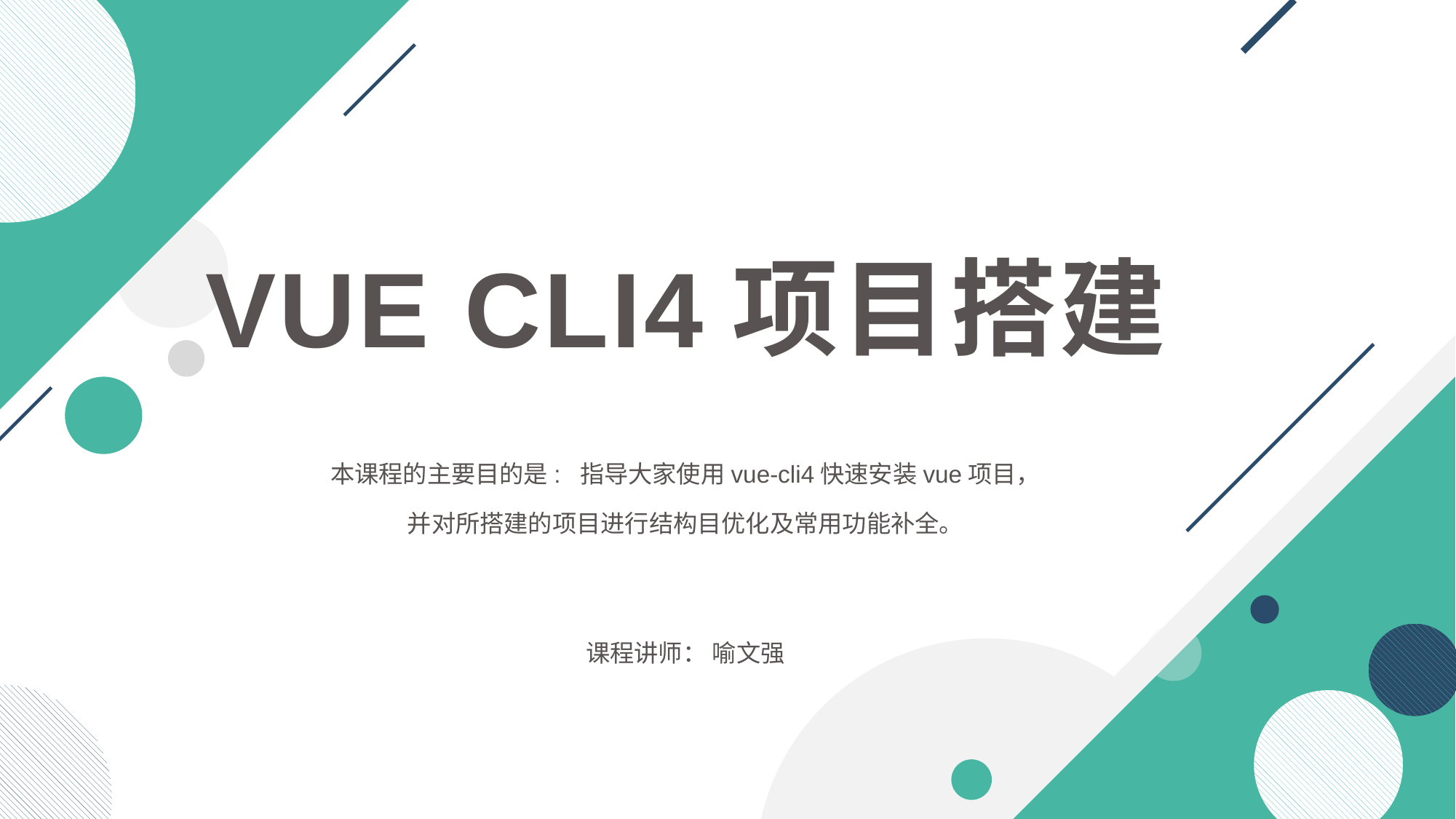

VUE CLI4项目搭建

本课程的主要目的是:  指导大家使用vue-cli4快速安装vue项目，
并对所搭建的项目进行结构目优化及常用功能补全。

课程讲师： 喻文强